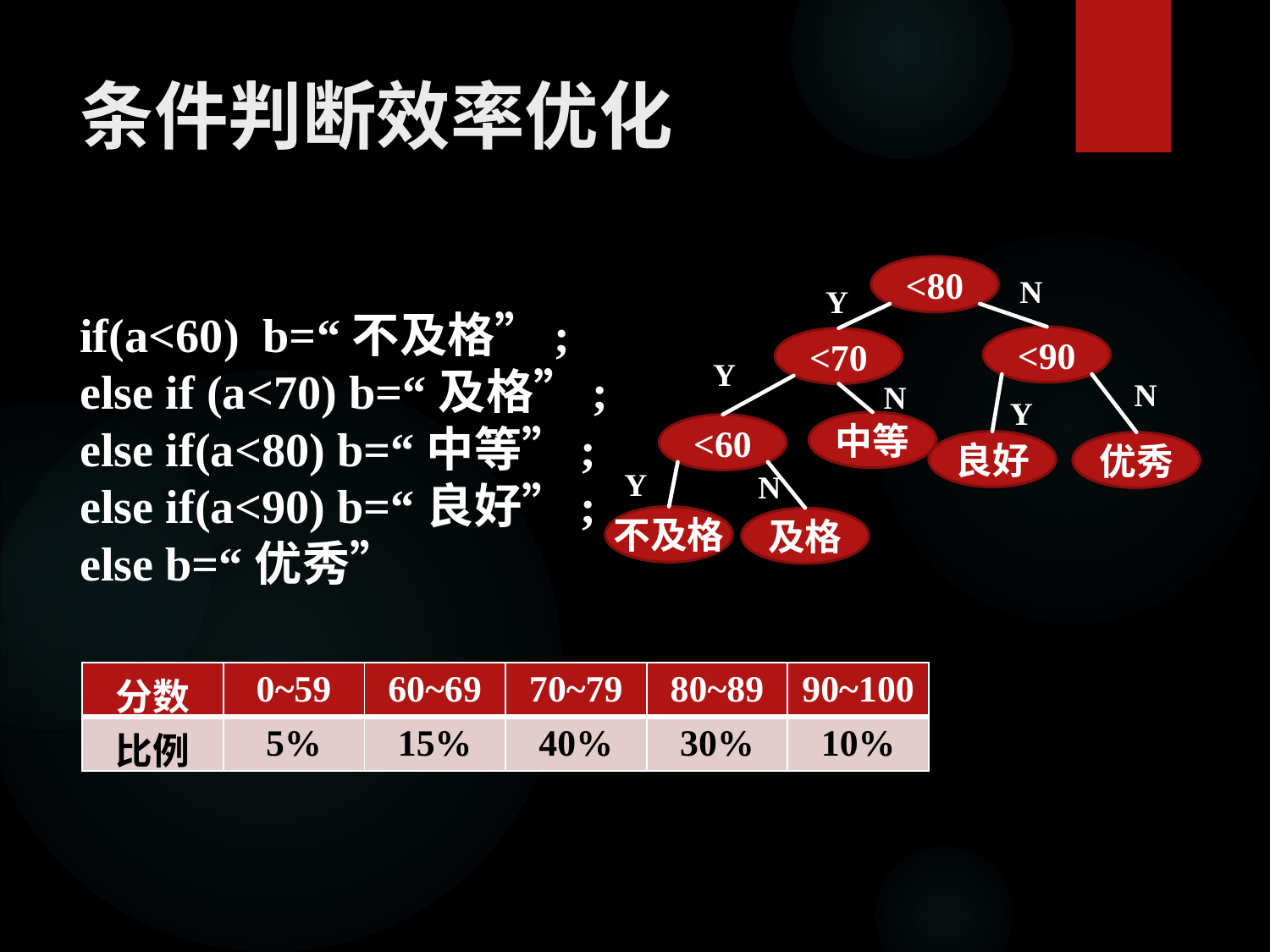

# 条件判断效率优化
<80
N
Y
if(a<60)  b=“不及格”;
else if (a<70) b=“及格”;
else if(a<80) b=“中等”;
else if(a<90) b=“良好”;
else b=“优秀”
<90
<70
Y
N
N
Y
中等
<60
良好
优秀
Y
N
不及格
及格
| 分数 | 0~59 | 60~69 | 70~79 | 80~89 | 90~100 |
| --- | --- | --- | --- | --- | --- |
| 比例 | 5% | 15% | 40% | 30% | 10% |